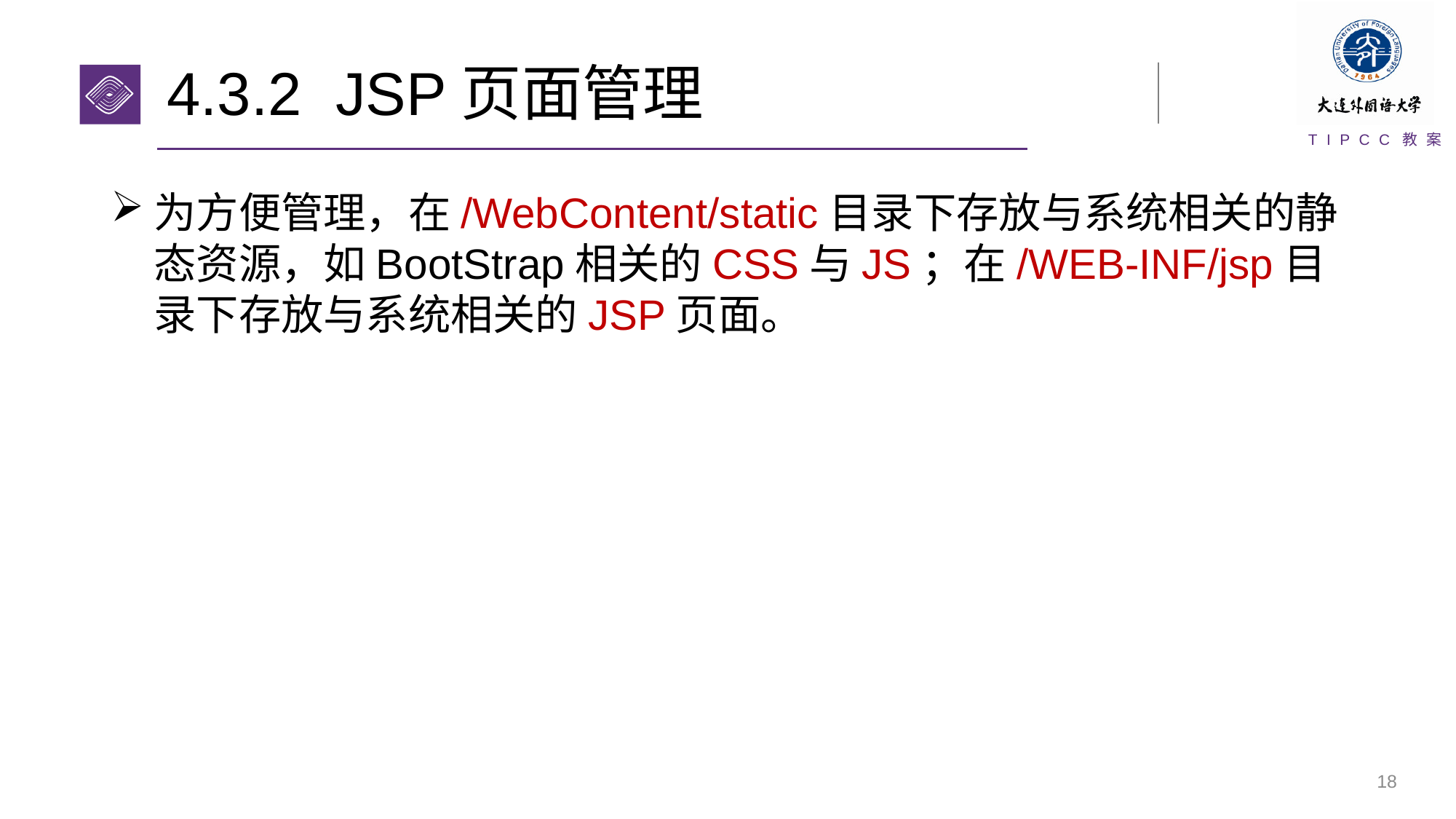

# 4.3.2  JSP页面管理
为方便管理，在/WebContent/static目录下存放与系统相关的静态资源，如BootStrap相关的CSS与JS；在/WEB-INF/jsp目录下存放与系统相关的JSP页面。
18